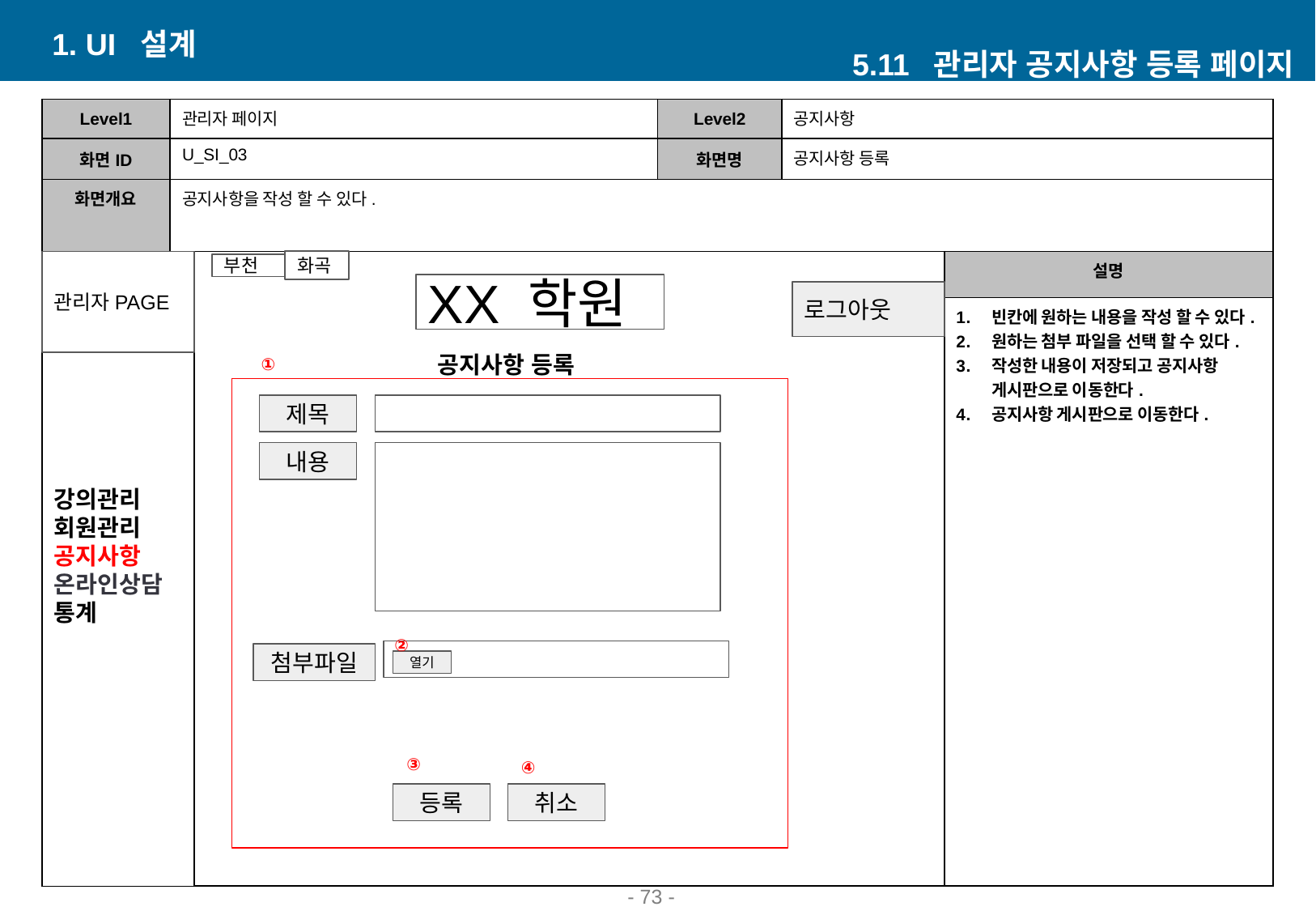

1. UI  설계
5.11  관리자 공지사항 등록 페이지
| Level1 | 관리자 페이지 | Level2 | 공지사항 |  |
| --- | --- | --- | --- | --- |
| 화면ID | U\_SI\_03 | 화면명 | 공지사항 등록 |  |
| 화면개요 | 공지사항을 작성 할 수 있다. |  |  |  |
|  |  |  |  | 설명 |
|  |  |  |  | 빈칸에 원하는 내용을 작성 할 수 있다. 원하는 첨부 파일을 선택 할 수 있다. 작성한 내용이 저장되고 공지사항 게시판으로 이동한다. 공지사항 게시판으로 이동한다. |
화곡
관리자PAGE
강의관리
회원관리
공지사항
온라인상담
통계

부천
XX 학원
로그아웃
공지사항 등록
①

제목

내용

②

첨부파일
열기
③
④
등록
취소
- 73 -